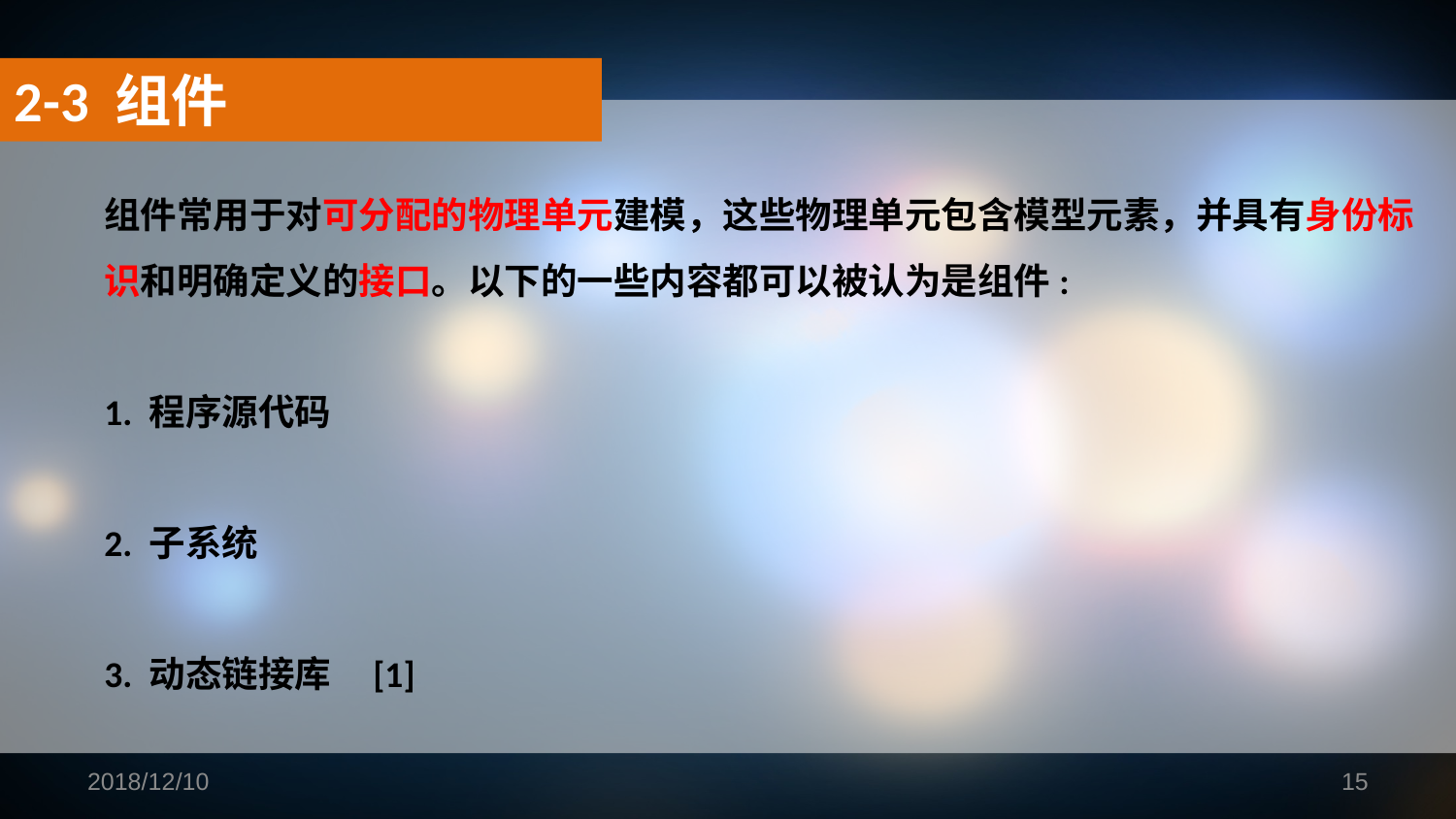

2-3 组件

组件常用于对可分配的物理单元建模，这些物理单元包含模型元素，并具有身份标识和明确定义的接口。以下的一些内容都可以被认为是组件:

1. 程序源代码

2. 子系统

3. 动态链接库    [1]
2018/12/10
15